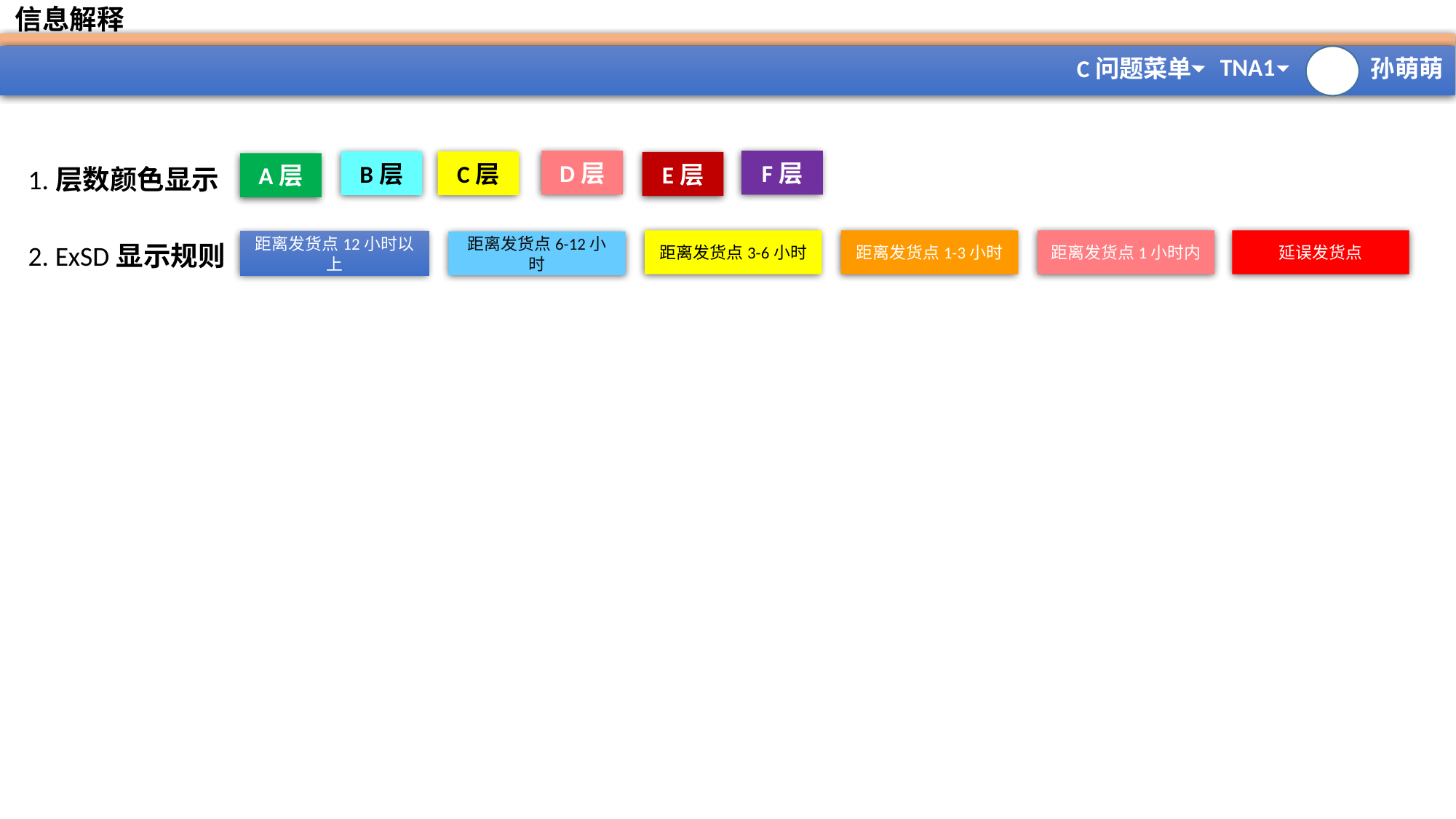

信息解释
D层
F层
B层
C层
E层
# 1.层数颜色显示 2. ExSD显示规则
A层
延误发货点
距离发货点3-6小时
距离发货点1-3小时
距离发货点1小时内
距离发货点12小时以上
距离发货点6-12小时